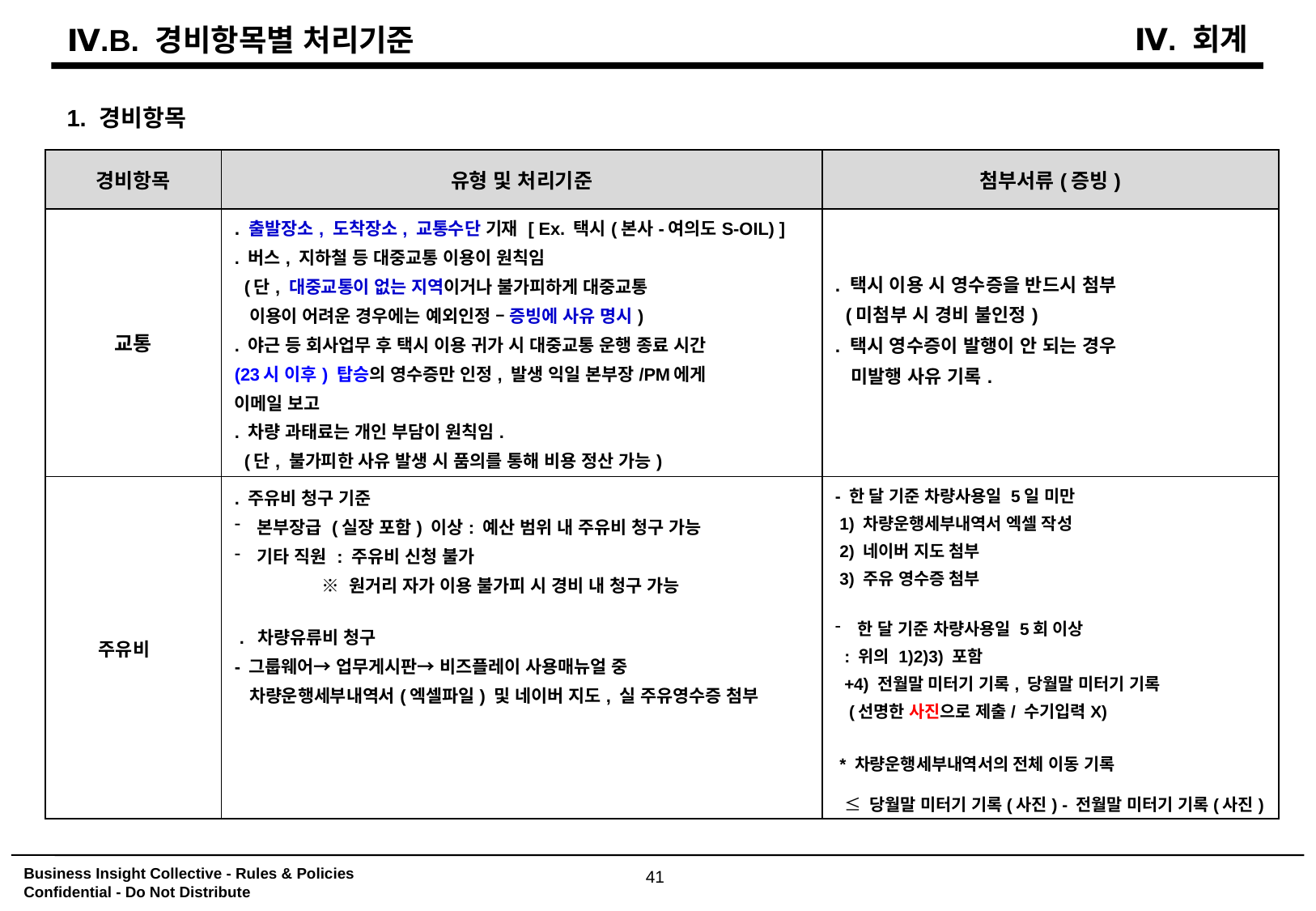

Ⅳ. 회계
Ⅳ.B. 경비항목별 처리기준
1. 경비항목

| 경비항목 | 유형 및 처리기준 | 첨부서류(증빙) |
| --- | --- | --- |
| 교통 | . 출발장소, 도착장소, 교통수단 기재 [ Ex. 택시(본사-여의도S-OIL) ] . 버스, 지하철 등 대중교통 이용이 원칙임 (단, 대중교통이 없는 지역이거나 불가피하게 대중교통 이용이 어려운 경우에는 예외인정 – 증빙에 사유 명시) . 야근 등 회사업무 후 택시 이용 귀가 시 대중교통 운행 종료 시간 (23시 이후) 탑승의 영수증만 인정, 발생 익일 본부장/PM에게 이메일 보고 . 차량 과태료는 개인 부담이 원칙임. (단, 불가피한 사유 발생 시 품의를 통해 비용 정산 가능) | . 택시 이용 시 영수증을 반드시 첨부 (미첨부 시 경비 불인정) . 택시 영수증이 발행이 안 되는 경우 미발행 사유 기록. |
| 주유비 | . 주유비 청구 기준 본부장급 (실장 포함) 이상: 예산 범위 내 주유비 청구 가능 기타 직원 : 주유비 신청 불가 ※ 원거리 자가 이용 불가피 시 경비 내 청구 가능 . 차량유류비 청구 - 그룹웨어→ 업무게시판→ 비즈플레이 사용매뉴얼 중 차량운행세부내역서(엑셀파일) 및 네이버 지도, 실 주유영수증 첨부 | - 한 달 기준 차량사용일 5일 미만 1) 차량운행세부내역서 엑셀 작성 2) 네이버 지도 첨부 3) 주유 영수증 첨부 한 달 기준 차량사용일 5회 이상 : 위의 1)2)3) 포함 +4) 전월말 미터기 기록, 당월말 미터기 기록 (선명한 사진으로 제출/ 수기입력X) \* 차량운행세부내역서의 전체 이동 기록   ≤ 당월말 미터기 기록(사진) - 전월말 미터기 기록(사진) |